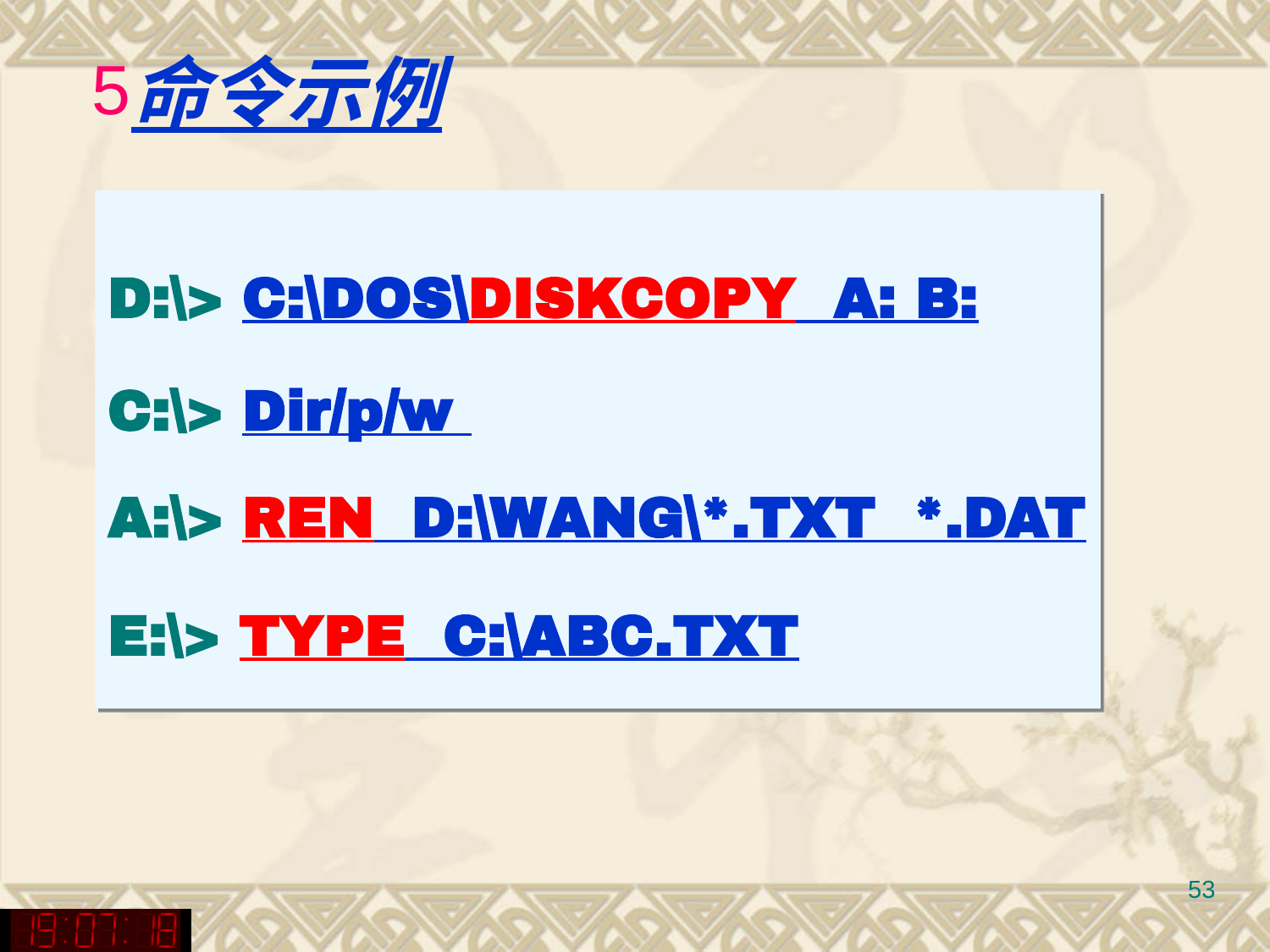

命令示例
D:\> C:\DOS\DISKCOPY  A: B:
C:\> Dir/p/w
A:\> REN  D:\WANG\*.TXT  *.DAT
E:\> TYPE  C:\ABC.TXT
53